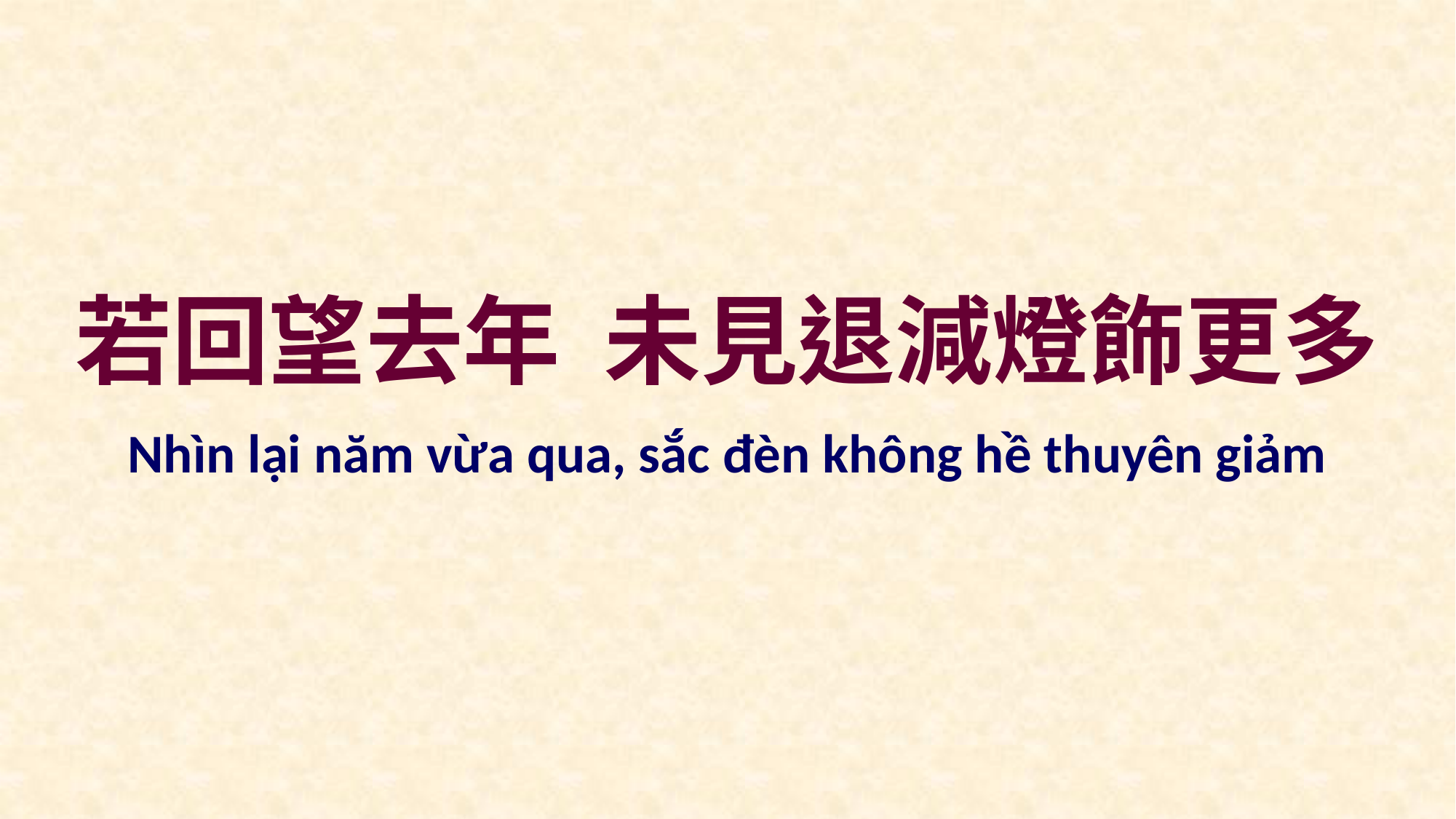

若回望去年  未見退減燈飾更多
Nhìn lại năm vừa qua, sắc đèn không hề thuyên giảm